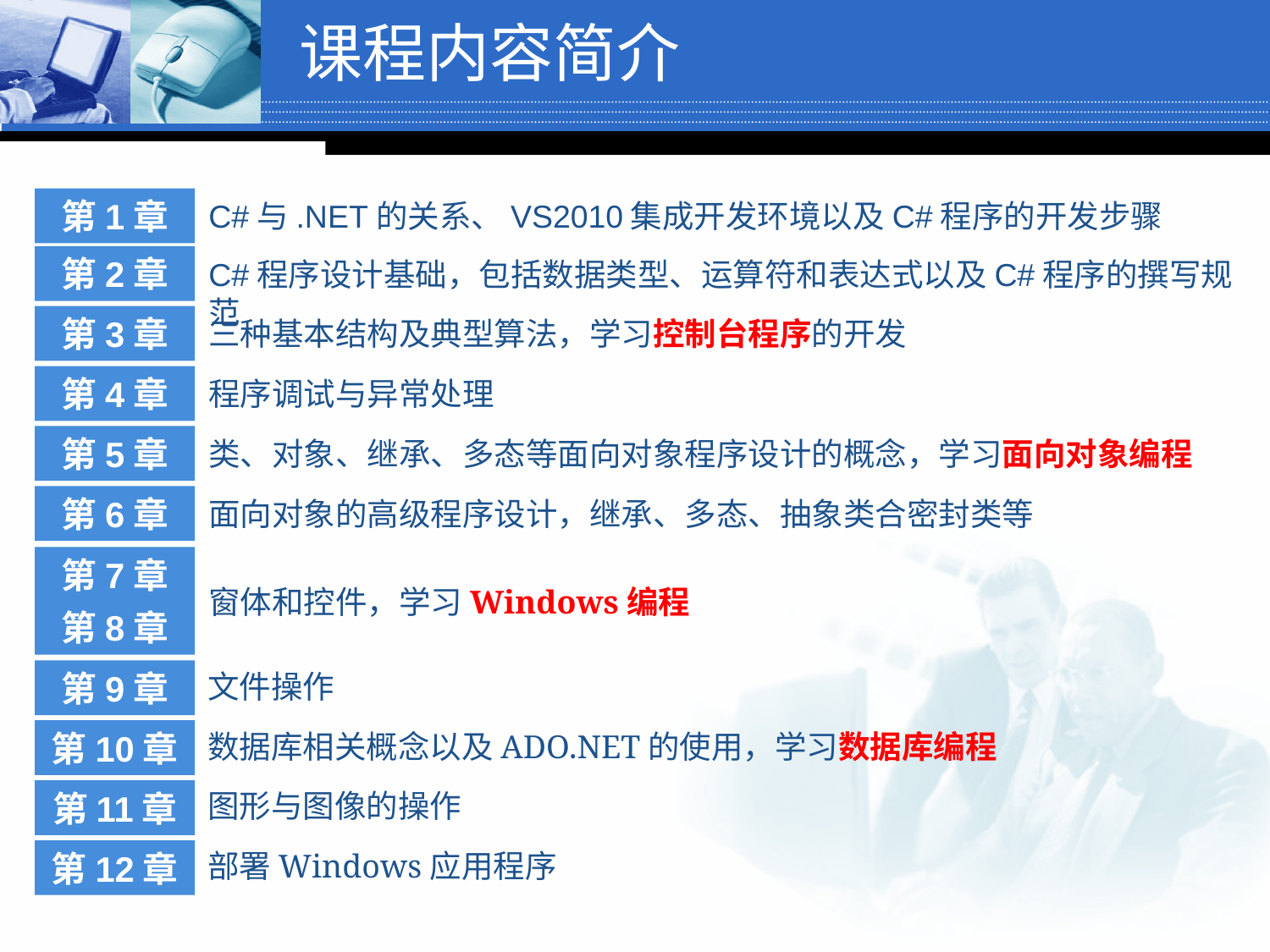

# 课程内容简介
第1章
C#与.NET的关系、VS2010集成开发环境以及C#程序的开发步骤
第2章
C#程序设计基础，包括数据类型、运算符和表达式以及C#程序的撰写规范
第3章
三种基本结构及典型算法，学习控制台程序的开发
第4章
程序调试与异常处理
第5章
类、对象、继承、多态等面向对象程序设计的概念，学习面向对象编程
第6章
面向对象的高级程序设计，继承、多态、抽象类合密封类等
第7章
第8章
窗体和控件，学习Windows编程
第9章
文件操作
第10章
数据库相关概念以及ADO.NET的使用，学习数据库编程
第11章
图形与图像的操作
第12章
部署Windows应用程序